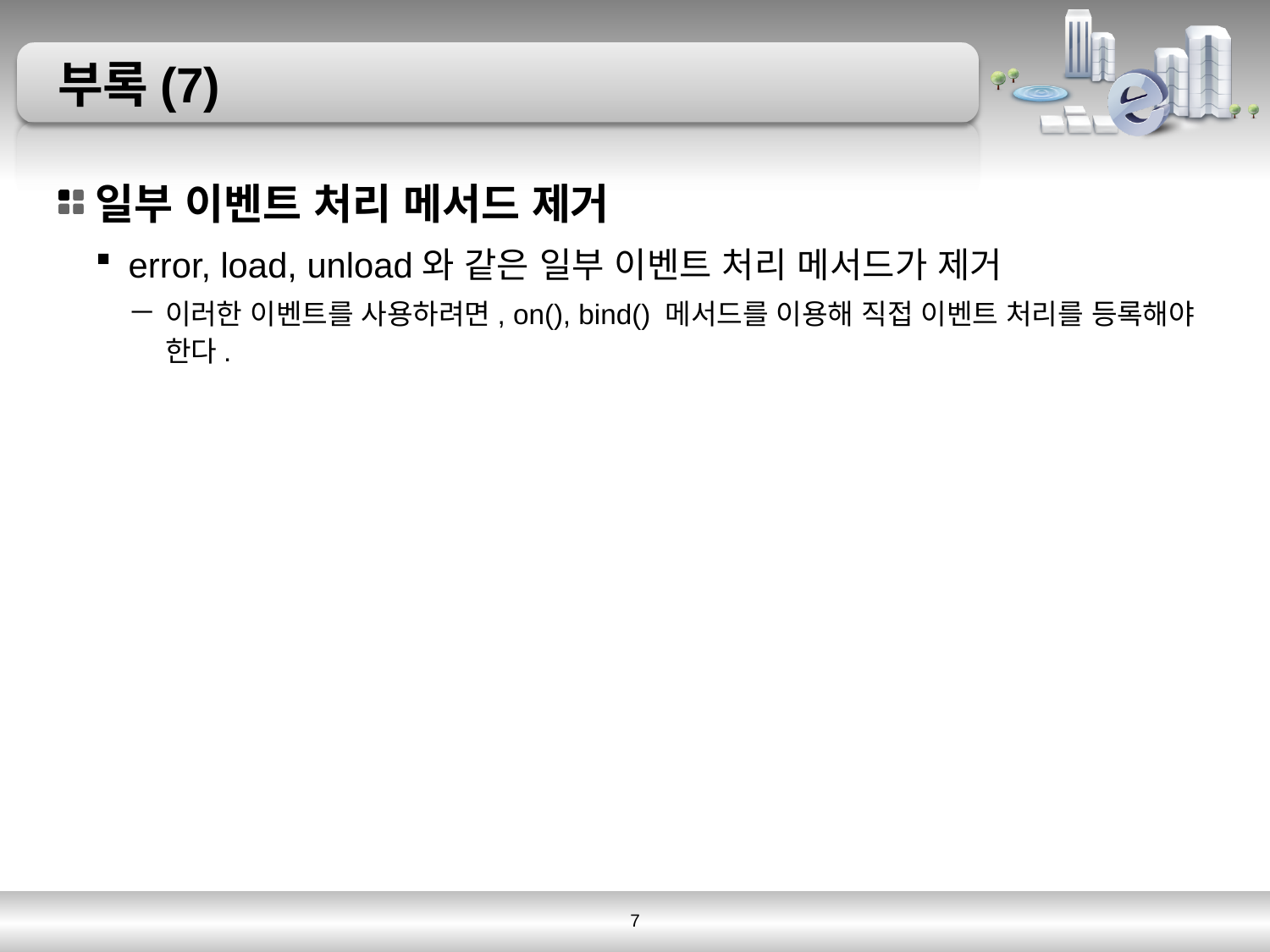

# 부록(7)
일부 이벤트 처리 메서드 제거
error, load, unload와 같은 일부 이벤트 처리 메서드가 제거
이러한 이벤트를 사용하려면, on(), bind() 메서드를 이용해 직접 이벤트 처리를 등록해야 한다.